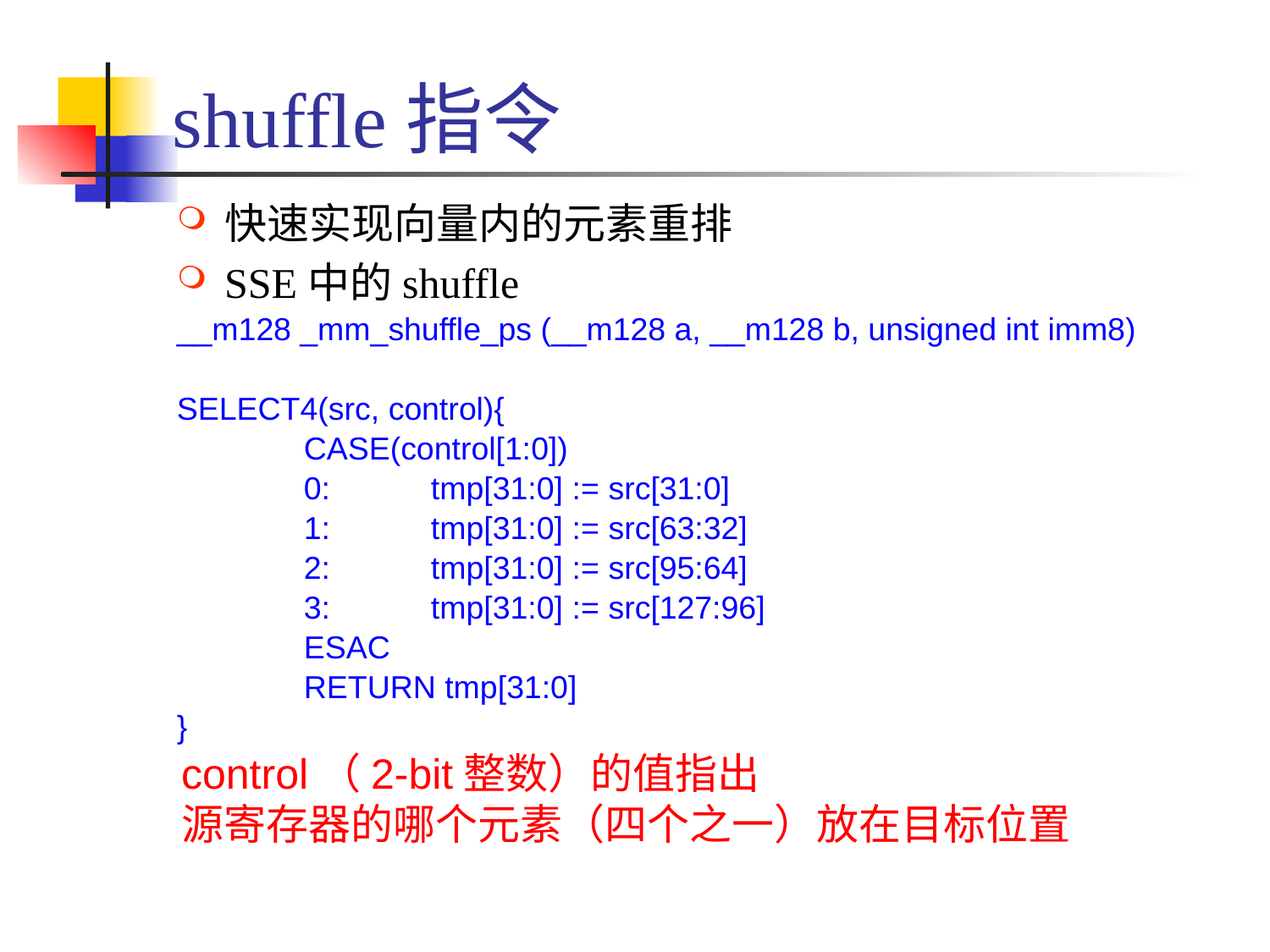

# shuffle指令
快速实现向量内的元素重排
SSE中的shuffle
__m128 _mm_shuffle_ps (__m128 a, __m128 b, unsigned int imm8)

SELECT4(src, control){
	CASE(control[1:0])
	0:	tmp[31:0] := src[31:0]
	1:	tmp[31:0] := src[63:32]
	2:	tmp[31:0] := src[95:64]
	3:	tmp[31:0] := src[127:96]
	ESAC
	RETURN tmp[31:0]
}

control（2-bit整数）的值指出
源寄存器的哪个元素（四个之一）放在目标位置